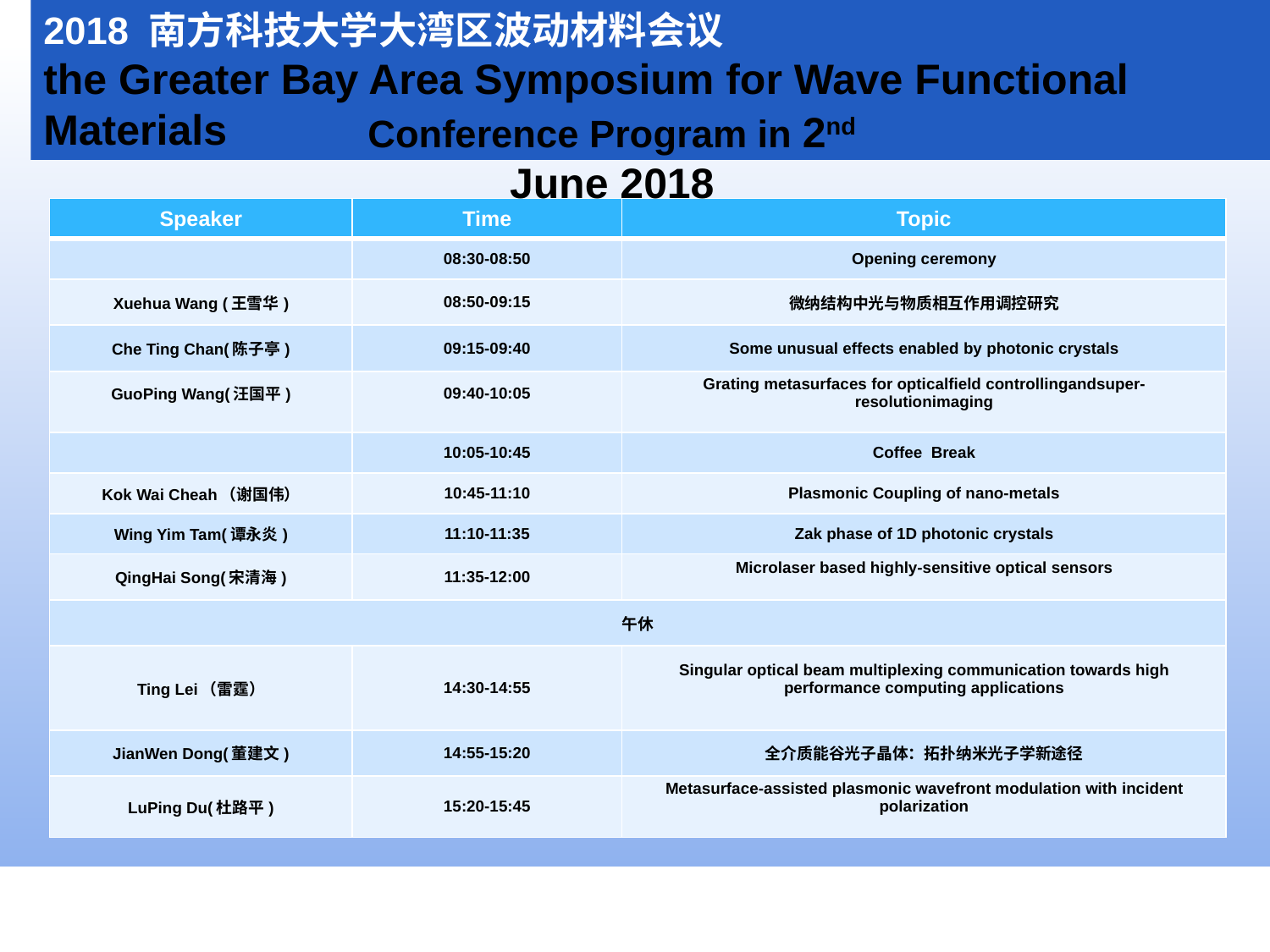

2018 南方科技大学大湾区波动材料会议
the Greater Bay Area Symposium for Wave Functional Materials

Conference Program in 2nd
June 2018

| Speaker | Time | Topic |
| --- | --- | --- |
|  | 08:30-08:50 | Opening ceremony |
| Xuehua Wang (王雪华) | 08:50-09:15 | 微纳结构中光与物质相互作用调控研究 |
| Che Ting Chan(陈子亭) | 09:15-09:40 | Some unusual effects enabled by photonic crystals |
| GuoPing Wang(汪国平) | 09:40-10:05 | Grating metasurfaces for opticalfield controllingandsuper-resolutionimaging |
|  | 10:05-10:45 | Coffee Break |
| Kok Wai Cheah（谢国伟） | 10:45-11:10 | Plasmonic Coupling of nano-metals |
| Wing Yim Tam(谭永炎) | 11:10-11:35 | Zak phase of 1D photonic crystals |
| QingHai Song(宋清海) | 11:35-12:00 | Microlaser based highly-sensitive optical sensors |
| 午休 |  |  |
| Ting Lei（雷霆） | 14:30-14:55 | Singular optical beam multiplexing communication towards high performance computing applications |
| JianWen Dong(董建文) | 14:55-15:20 | 全介质能谷光子晶体：拓扑纳米光子学新途径 |
| LuPing Du(杜路平) | 15:20-15:45 | Metasurface-assisted plasmonic wavefront modulation with incident polarization |